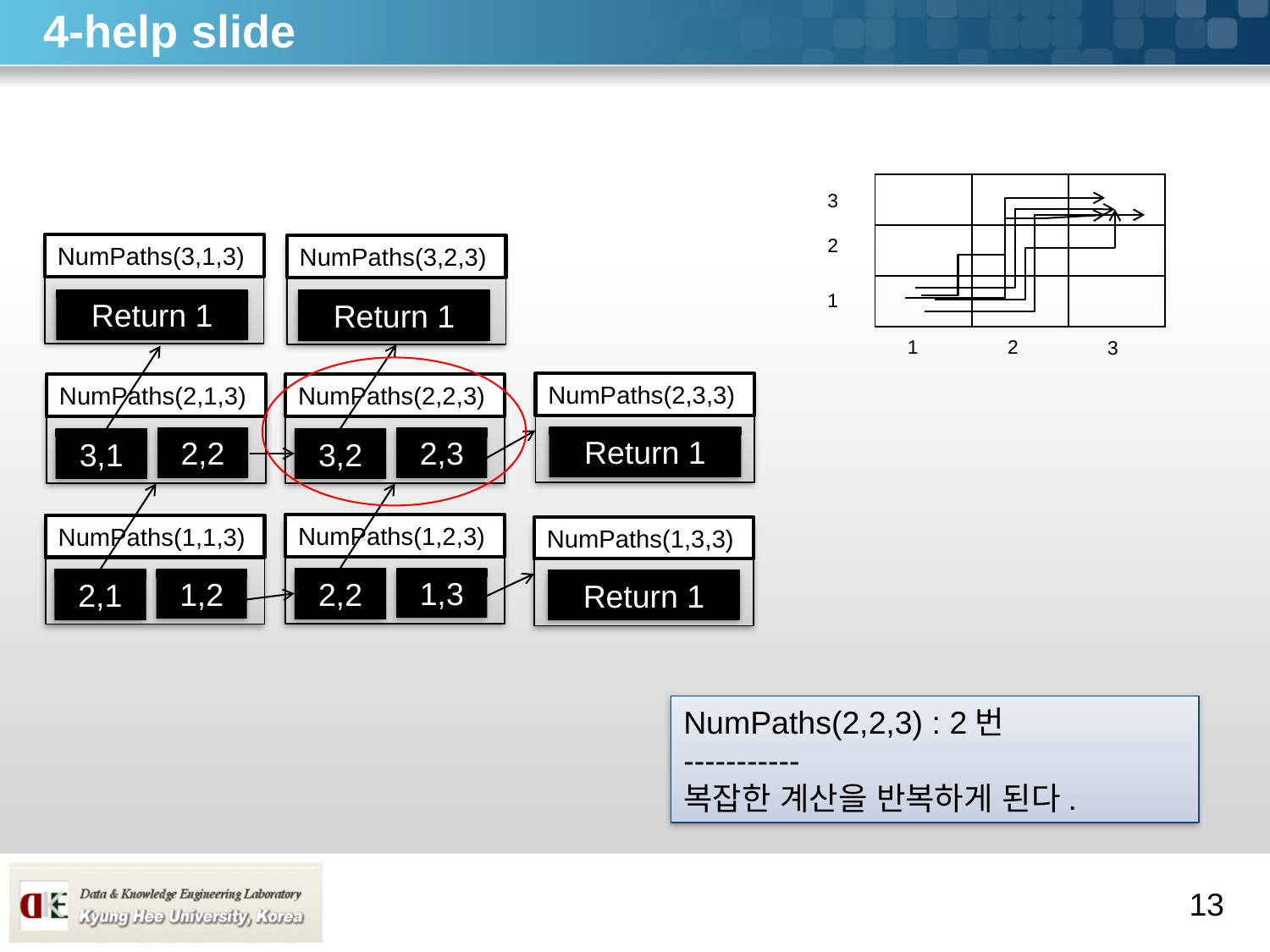

# 4-help slide
|  |  |  |
| --- | --- | --- |
|  |  |  |
|  |  |  |
3
2
NumPaths(3,1,3)

NumPaths(3,2,3)

1
Return 1
Return 1
1
2
3

NumPaths(2,3,3)

NumPaths(2,1,3)

NumPaths(2,2,3)

Return 1
2,2
2,3
3,1
3,2
NumPaths(1,2,3)

NumPaths(1,1,3)

NumPaths(1,3,3)

1,3
2,2
1,2
2,1
Return 1
NumPaths(2,2,3) : 2번
-----------
복잡한 계산을 반복하게 된다.